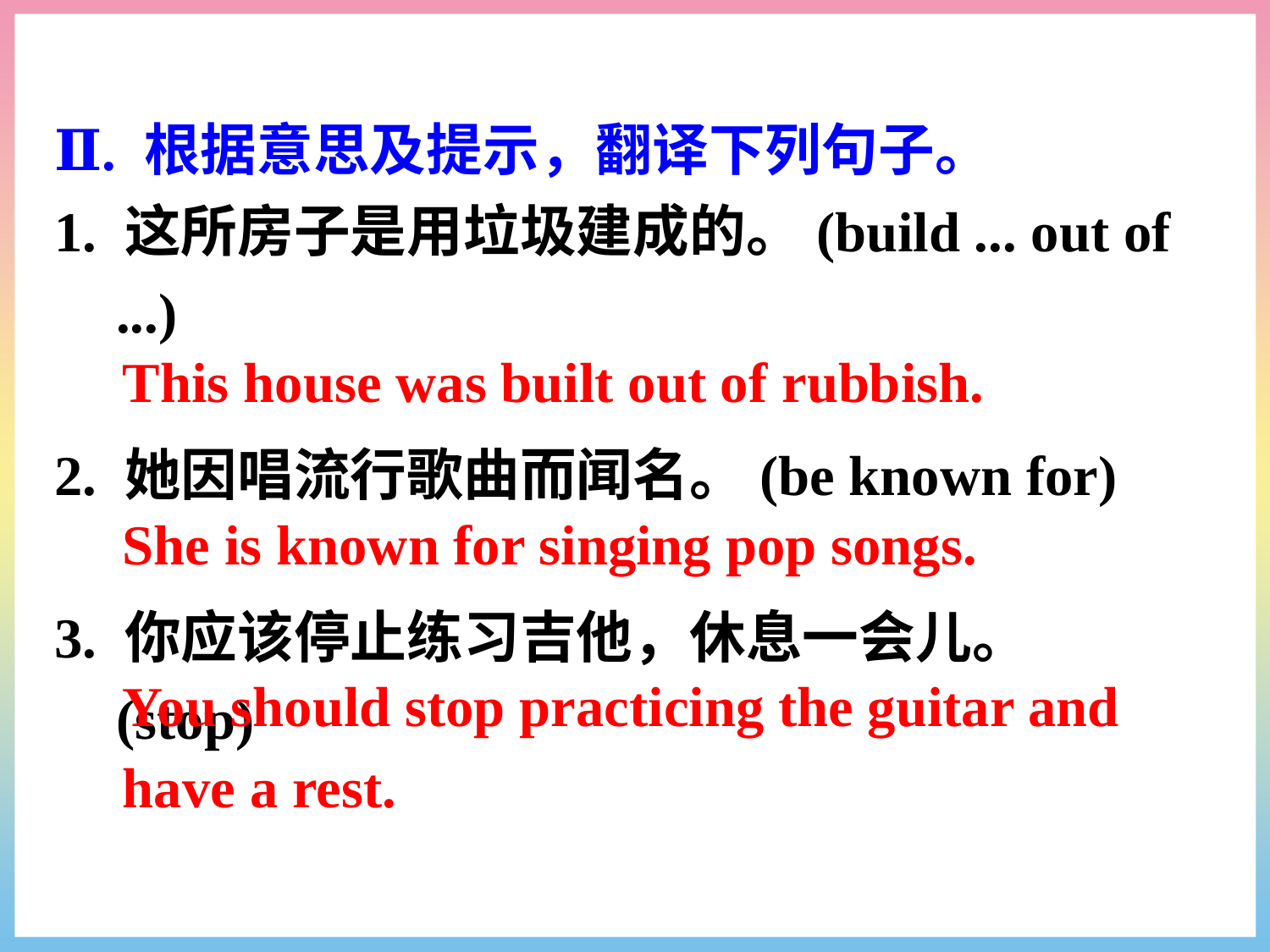

Ⅱ. 根据意思及提示，翻译下列句子。
1. 这所房子是用垃圾建成的。(build ... out of ...)

2. 她因唱流行歌曲而闻名。(be known for)

3. 你应该停止练习吉他，休息一会儿。(stop)
This house was built out of rubbish.

She is known for singing pop songs.

You should stop practicing the guitar and have a rest.